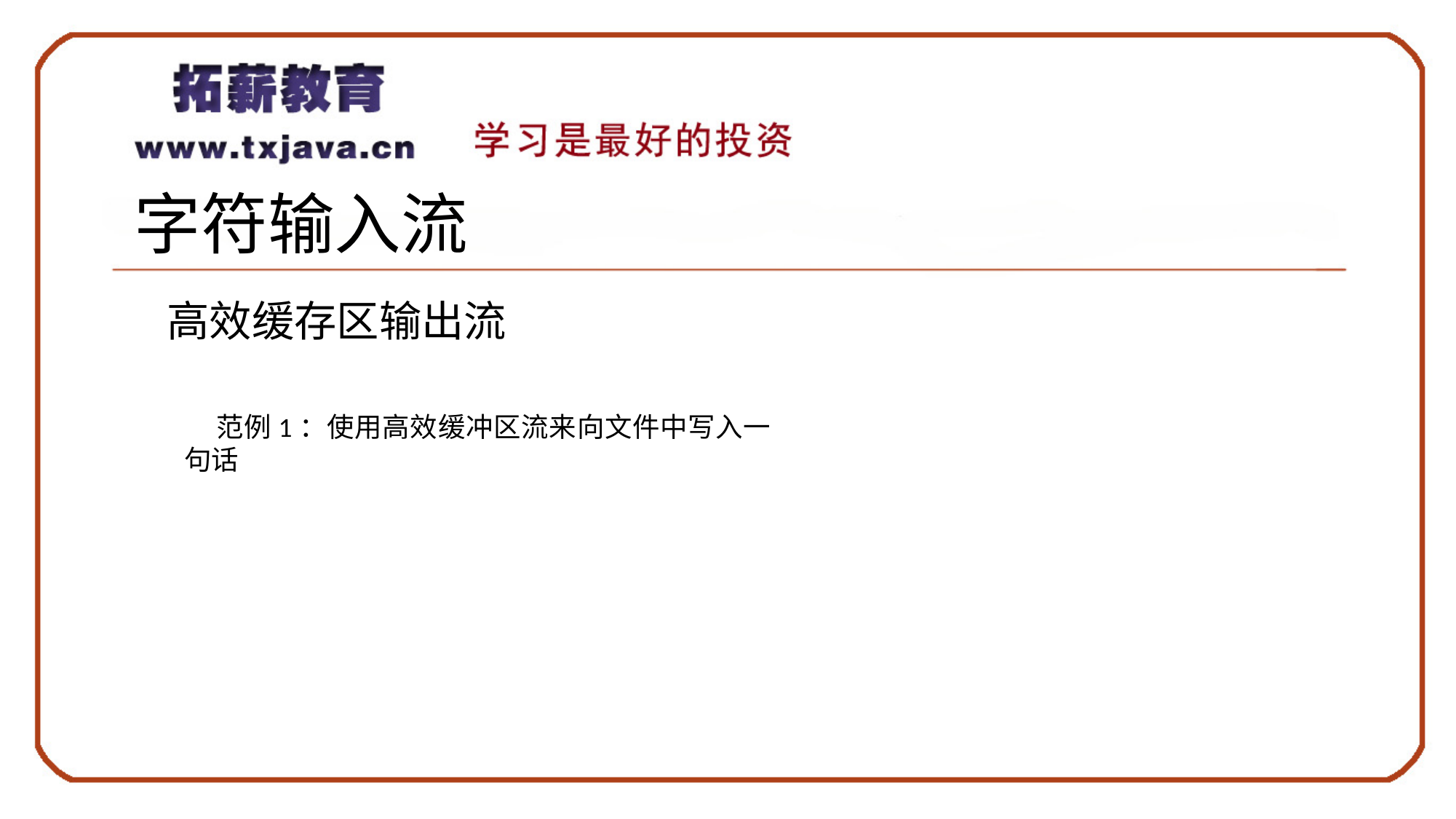

# 字符输入流
高效缓存区输出流
范例1：使用高效缓冲区流来向文件中写入一句话